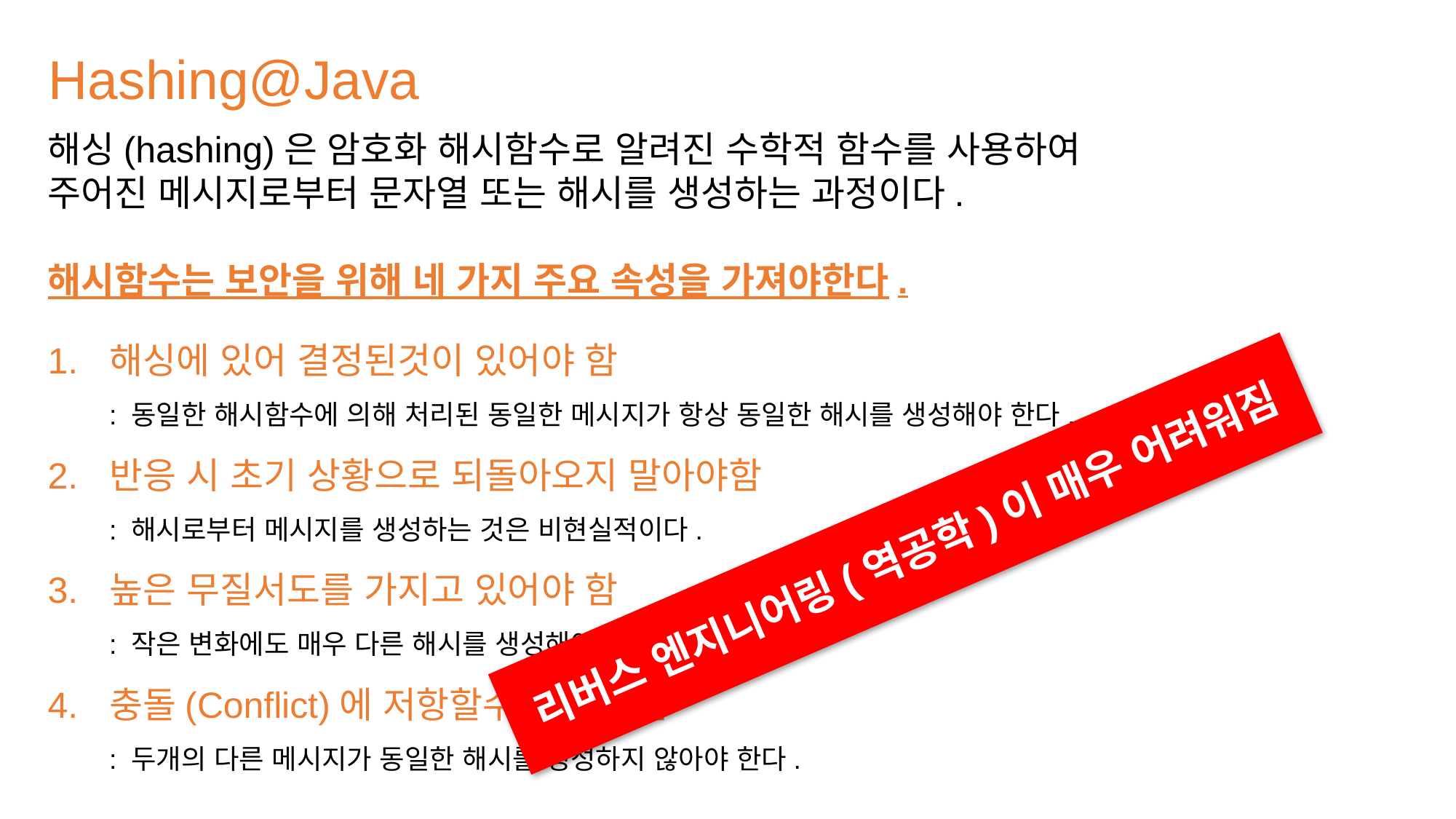

Hashing@Java
해싱(hashing)은 암호화 해시함수로 알려진 수학적 함수를 사용하여 주어진 메시지로부터 문자열 또는 해시를 생성하는 과정이다.

해시함수는 보안을 위해 네 가지 주요 속성을 가져야한다.
해싱에 있어 결정된것이 있어야 함
: 동일한 해시함수에 의해 처리된 동일한 메시지가 항상 동일한 해시를 생성해야 한다.
반응 시 초기 상황으로 되돌아오지 말아야함
: 해시로부터 메시지를 생성하는 것은 비현실적이다.
높은 무질서도를 가지고 있어야 함
: 작은 변화에도 매우 다른 해시를 생성해야 한다.
충돌(Conflict)에 저항할수 있어야 함
: 두개의 다른 메시지가 동일한 해시를 생성하지 않아야 한다.
리버스 엔지니어링(역공학)이 매우 어려워짐